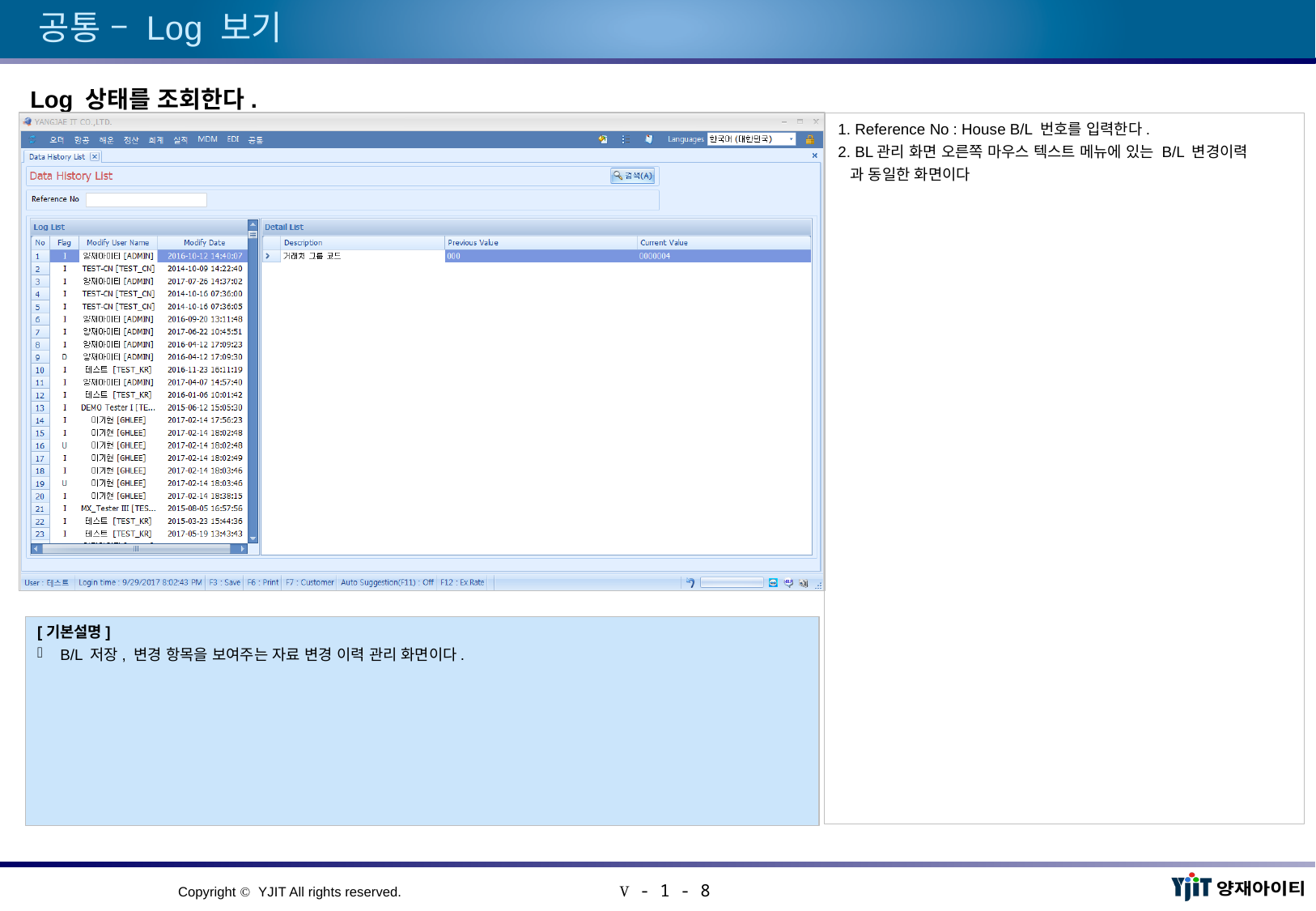

# 공통 – Log 보기
Log 상태를 조회한다.

1. Reference No : House B/L 번호를 입력한다.
2. BL관리 화면 오른쪽 마우스 텍스트 메뉴에 있는 B/L 변경이력
  과 동일한 화면이다

[기본설명]
B/L 저장, 변경 항목을 보여주는 자료 변경 이력 관리 화면이다.